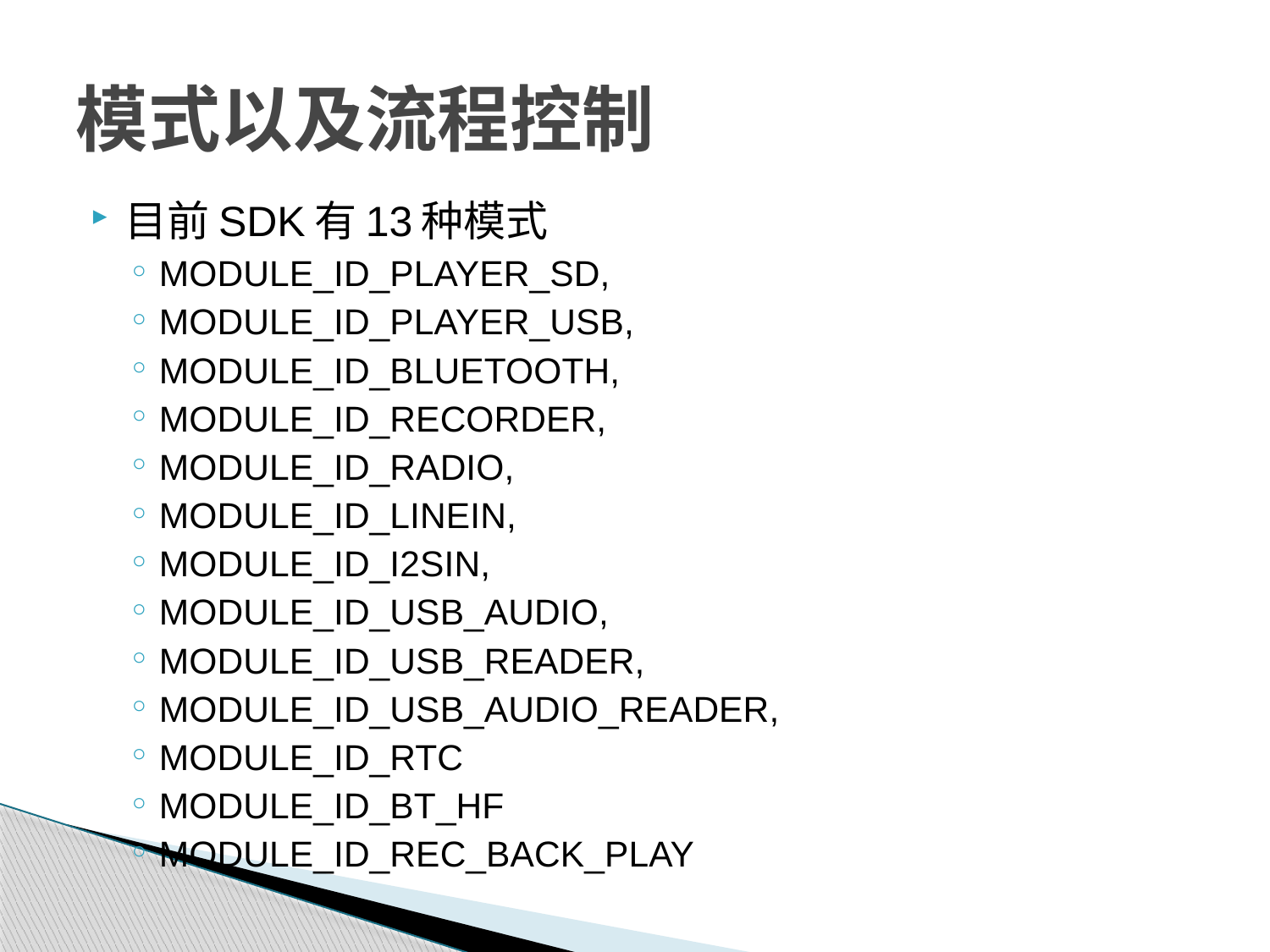

# 模式以及流程控制
目前SDK有13种模式
MODULE_ID_PLAYER_SD,
MODULE_ID_PLAYER_USB,
MODULE_ID_BLUETOOTH,
MODULE_ID_RECORDER,
MODULE_ID_RADIO,
MODULE_ID_LINEIN,
MODULE_ID_I2SIN,
MODULE_ID_USB_AUDIO,
MODULE_ID_USB_READER,
MODULE_ID_USB_AUDIO_READER,
MODULE_ID_RTC
MODULE_ID_BT_HF
MODULE_ID_REC_BACK_PLAY